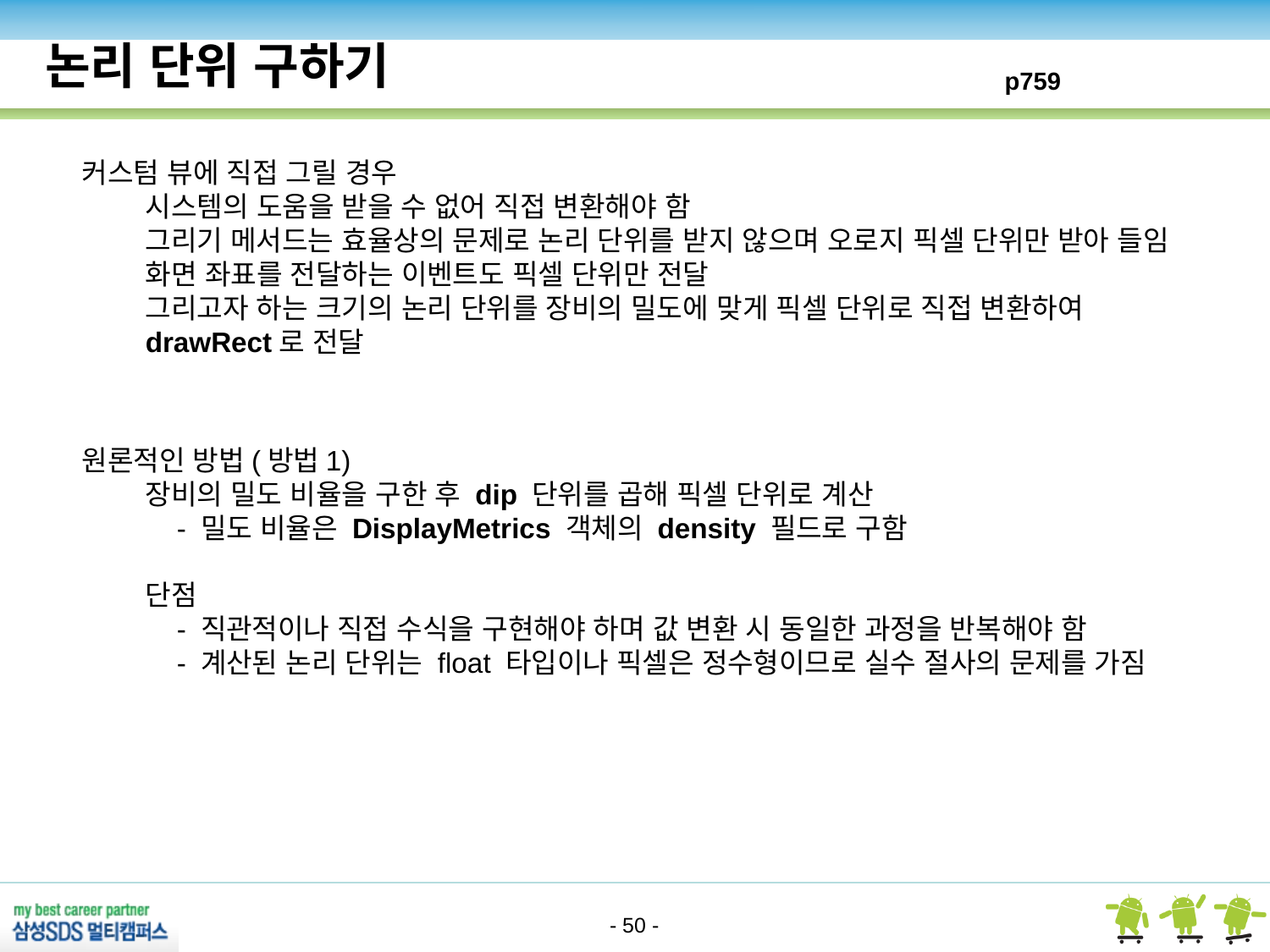

논리 단위 구하기
p759
커스텀 뷰에 직접 그릴 경우
시스템의 도움을 받을 수 없어 직접 변환해야 함
그리기 메서드는 효율상의 문제로 논리 단위를 받지 않으며 오로지 픽셀 단위만 받아 들임
화면 좌표를 전달하는 이벤트도 픽셀 단위만 전달
그리고자 하는 크기의 논리 단위를 장비의 밀도에 맞게 픽셀 단위로 직접 변환하여  drawRect로 전달
원론적인 방법(방법1)
장비의 밀도 비율을 구한 후 dip 단위를 곱해 픽셀 단위로 계산
    - 밀도 비율은 DisplayMetrics 객체의 density 필드로 구함

단점
    - 직관적이나 직접 수식을 구현해야 하며 값 변환 시 동일한 과정을 반복해야 함
    - 계산된 논리 단위는 float 타입이나 픽셀은 정수형이므로 실수 절사의 문제를 가짐
- 50 -